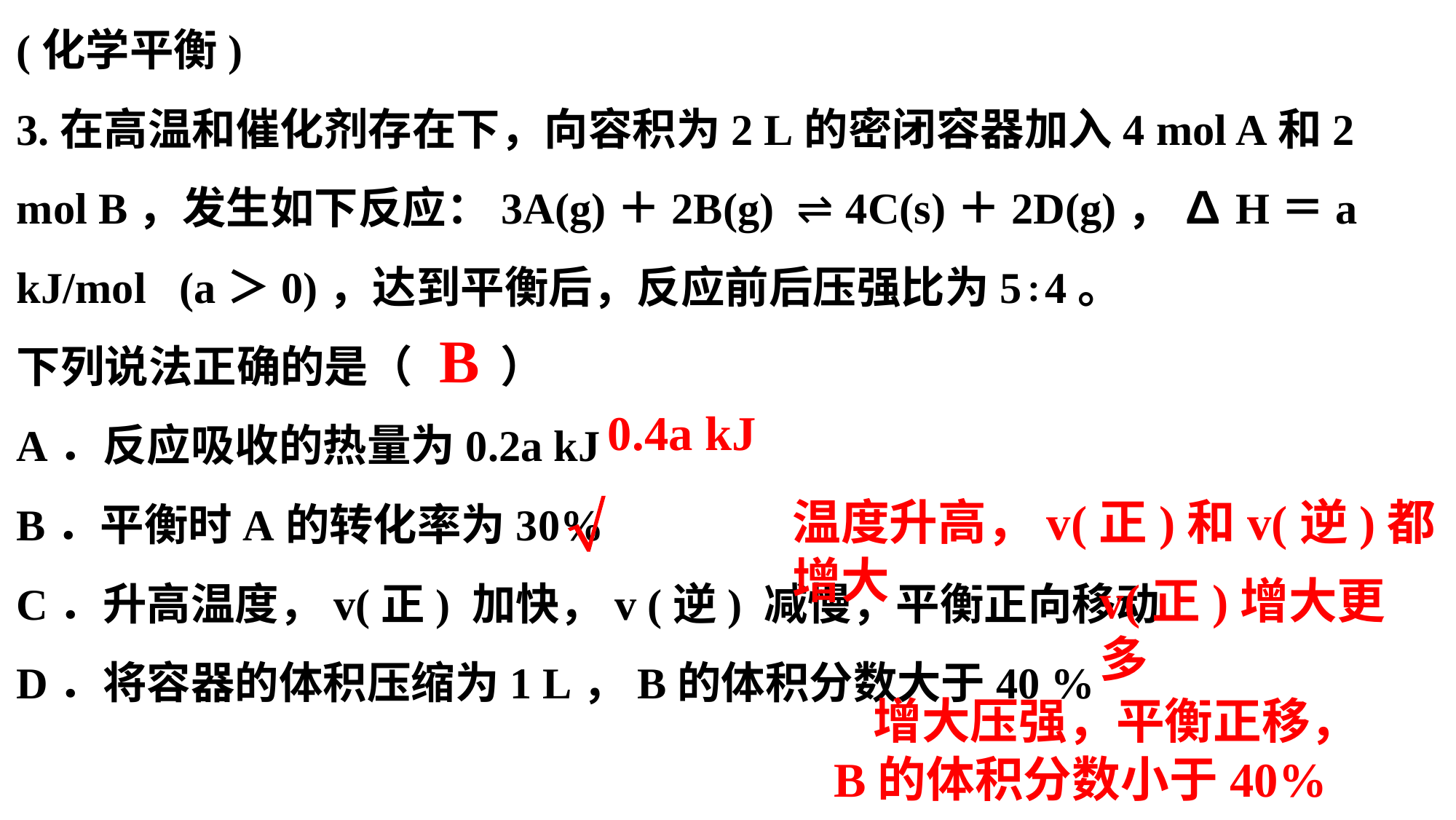

(化学平衡)
3.在高温和催化剂存在下，向容积为2 L的密闭容器加入4 mol A和2 mol B，发生如下反应：3A(g)＋2B(g)  ⇌ 4C(s)＋2D(g)， ∆H＝a kJ/mol   (a＞0)，达到平衡后，反应前后压强比为5∶4。
下列说法正确的是（　　）
A．反应吸收的热量为0.2a kJ
B．平衡时A的转化率为30%
C．升高温度，v(正) 加快，v (逆) 减慢，平衡正向移动
D．将容器的体积压缩为1 L，B的体积分数大于40 %
B
0.4a kJ
√
温度升高，v(正)和v(逆)都增大
v(正)增大更多
 增大压强，平衡正移，
B的体积分数小于40%